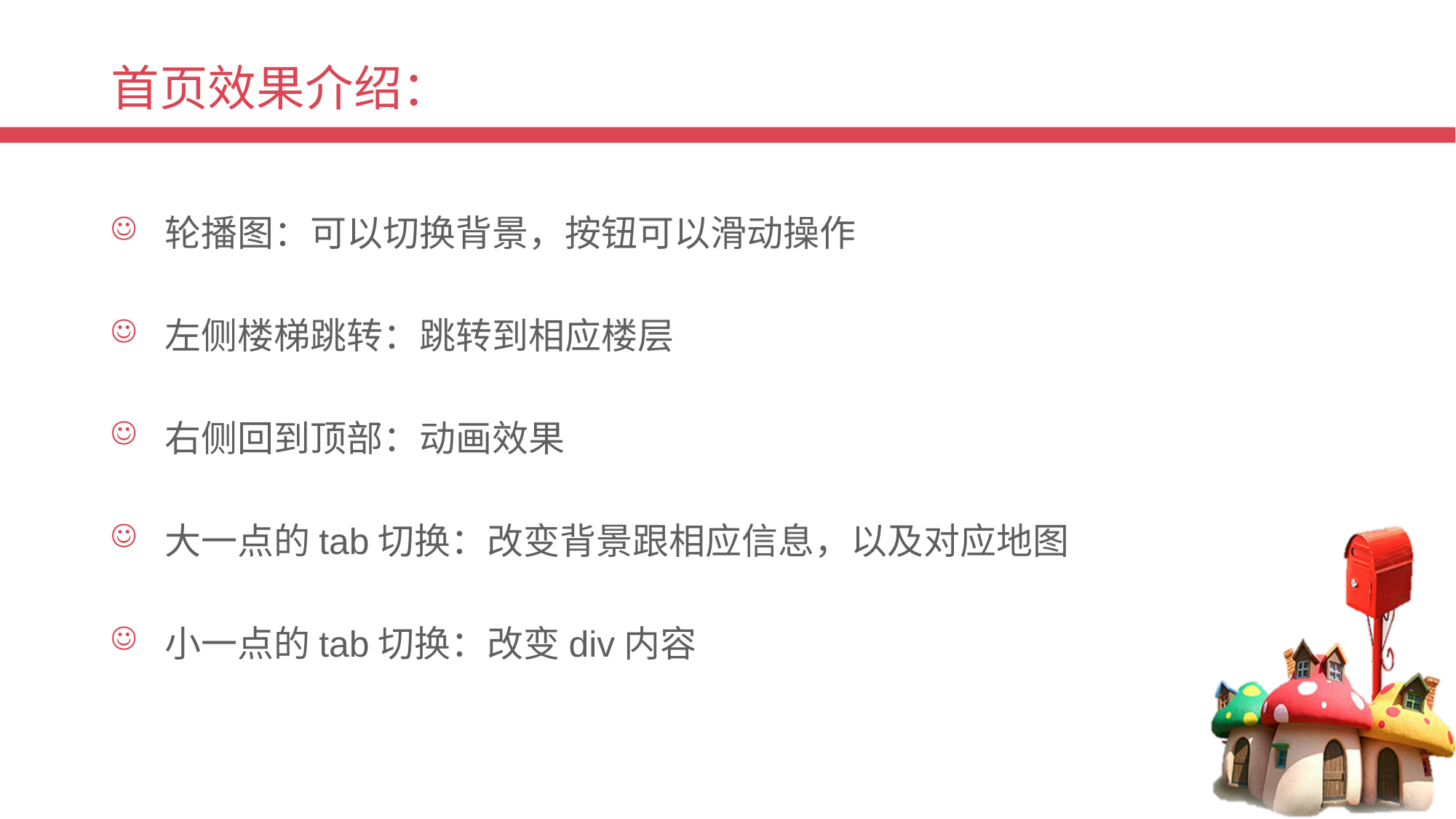

# 首页效果介绍：
轮播图：可以切换背景，按钮可以滑动操作
左侧楼梯跳转：跳转到相应楼层
右侧回到顶部：动画效果
大一点的tab切换：改变背景跟相应信息，以及对应地图
小一点的tab切换：改变div内容